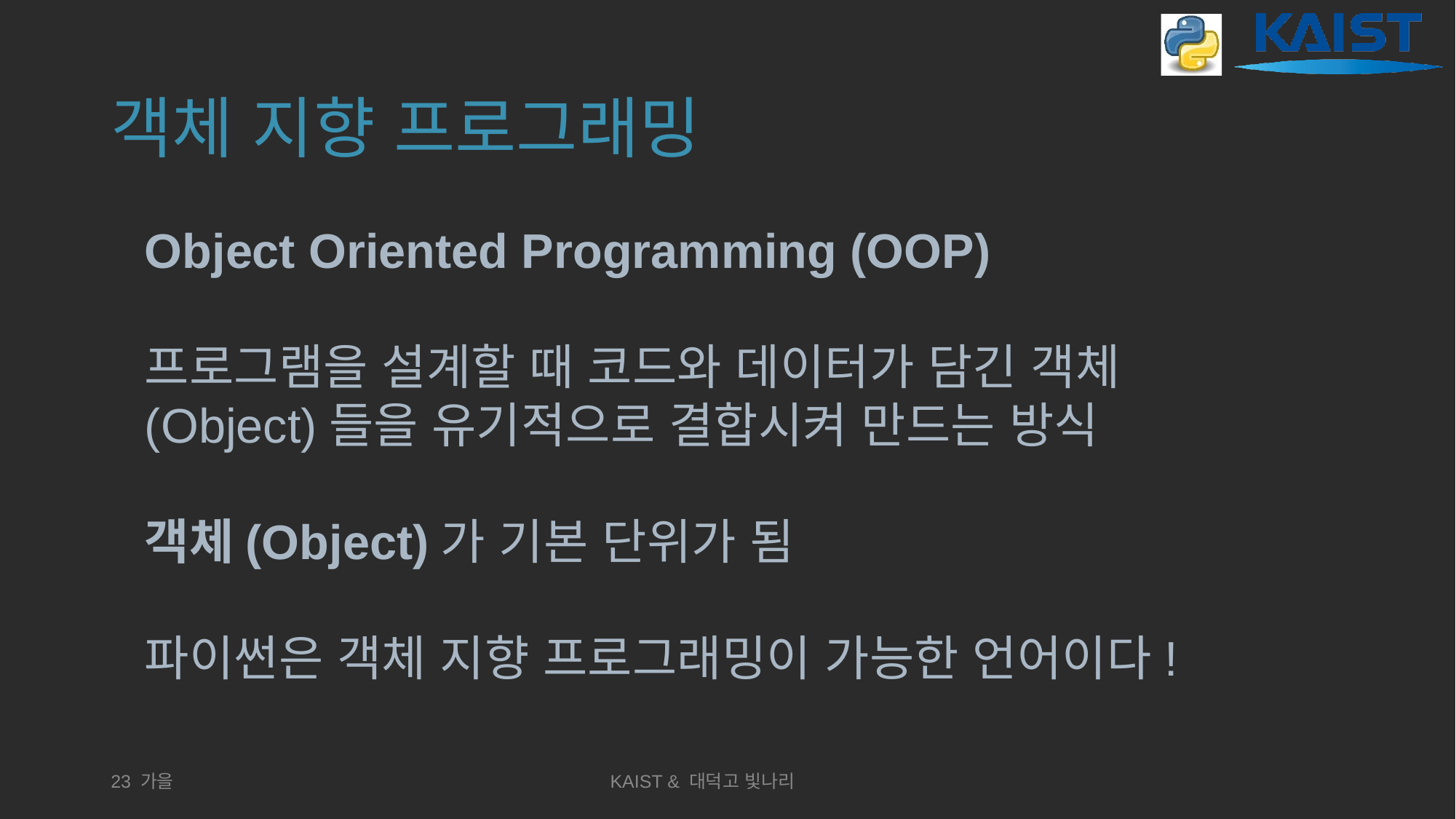

# 객체 지향 프로그래밍
Object Oriented Programming (OOP)

프로그램을 설계할 때 코드와 데이터가 담긴 객체(Object)들을 유기적으로 결합시켜 만드는 방식

객체(Object)가 기본 단위가 됨

파이썬은 객체 지향 프로그래밍이 가능한 언어이다!
23 가을
KAIST & 대덕고 빛나리